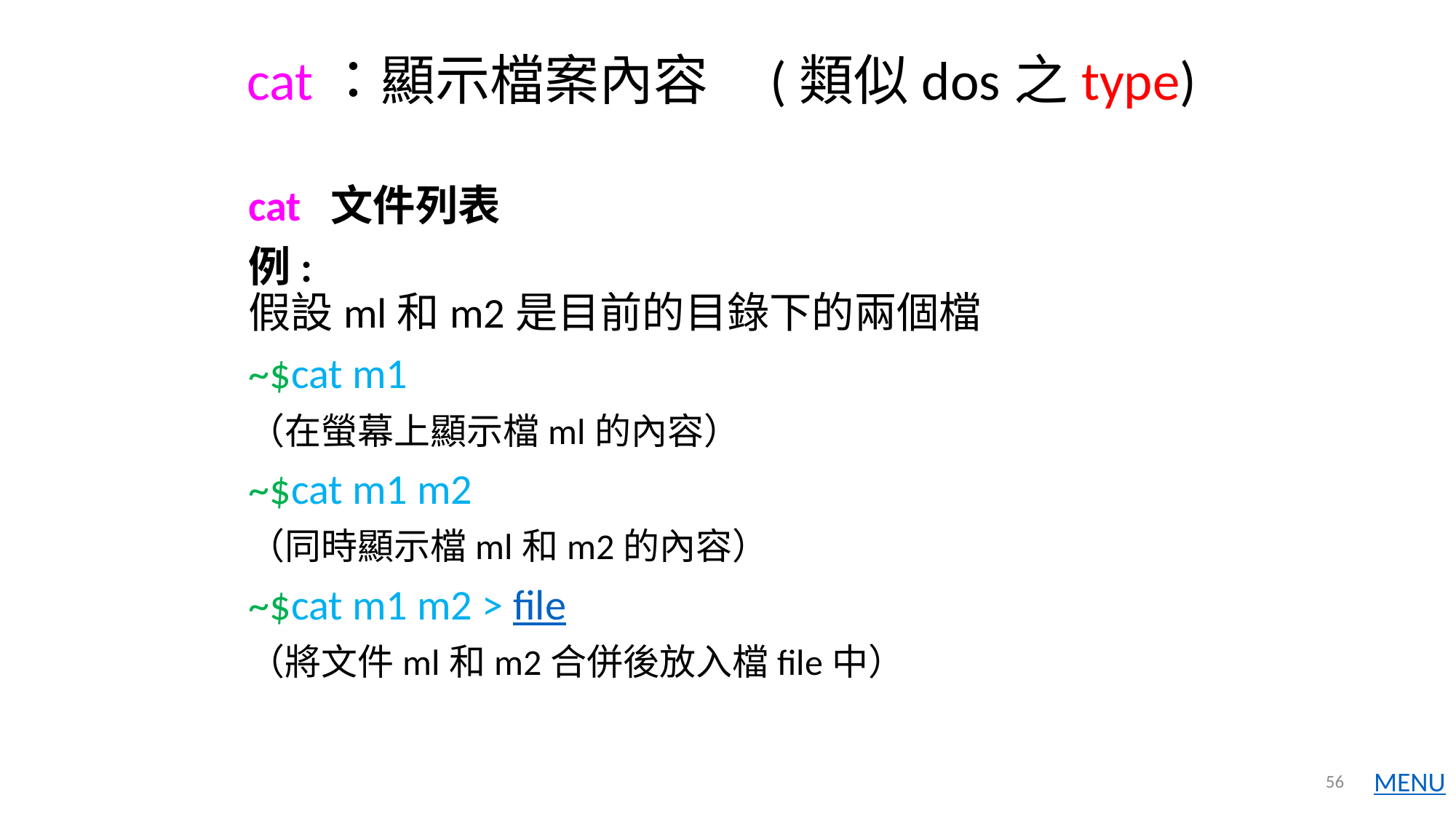

cat：顯示檔案內容    (類似dos之type)
cat  文件列表
例:
假設ml和m2是目前的目錄下的兩個檔
~$cat m1
（在螢幕上顯示檔ml的內容）
~$cat m1 m2
（同時顯示檔ml和m2的內容）
~$cat m1 m2 > file
（將文件ml和m2合併後放入檔file中）

56